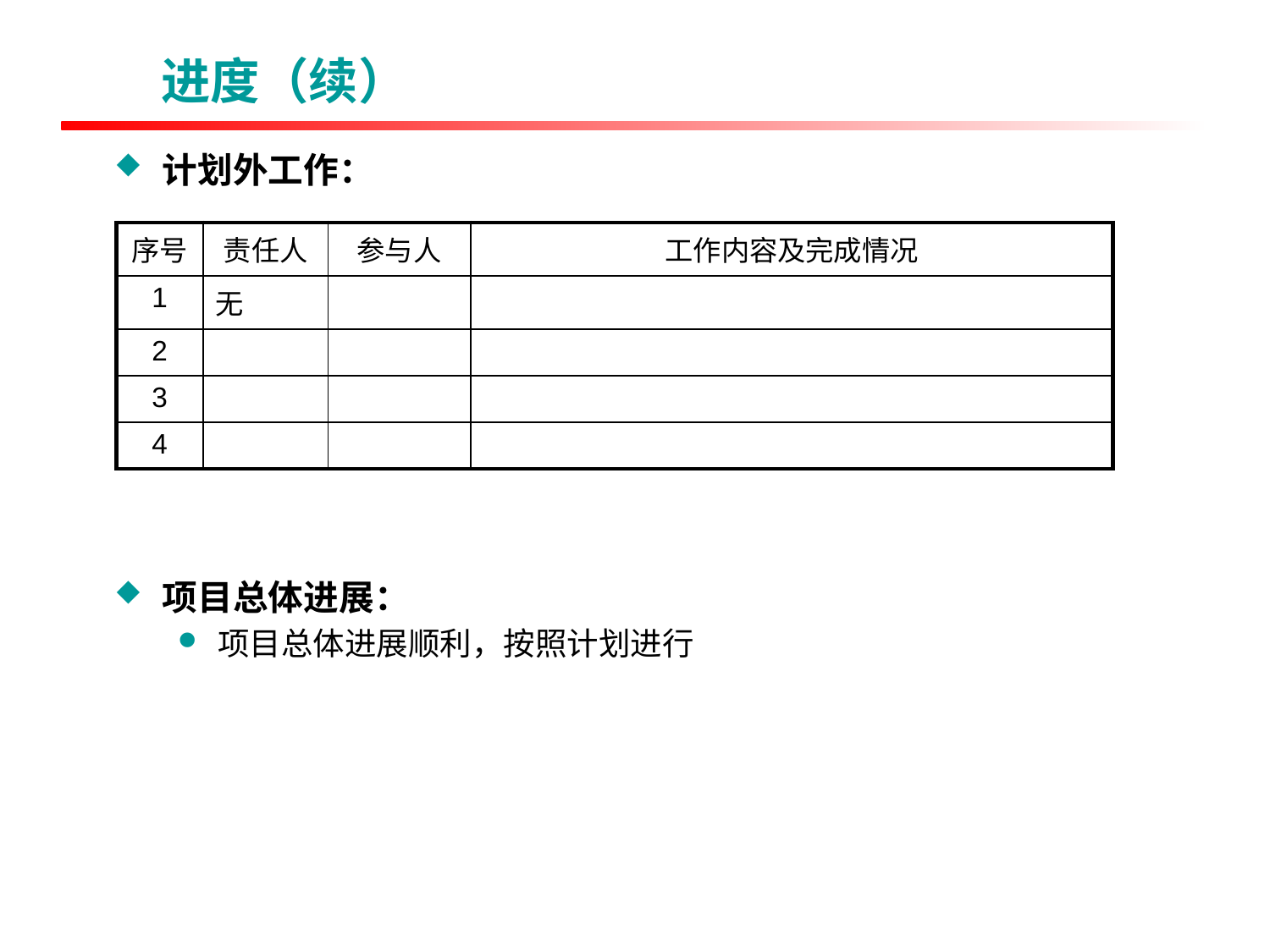

进度（续）
计划外工作：

项目总体进展：
项目总体进展顺利，按照计划进行

| 序号 | 责任人 | 参与人 | 工作内容及完成情况 |
| --- | --- | --- | --- |
| 1 | 无 |  |  |
| 2 |  |  |  |
| 3 |  |  |  |
| 4 |  |  |  |